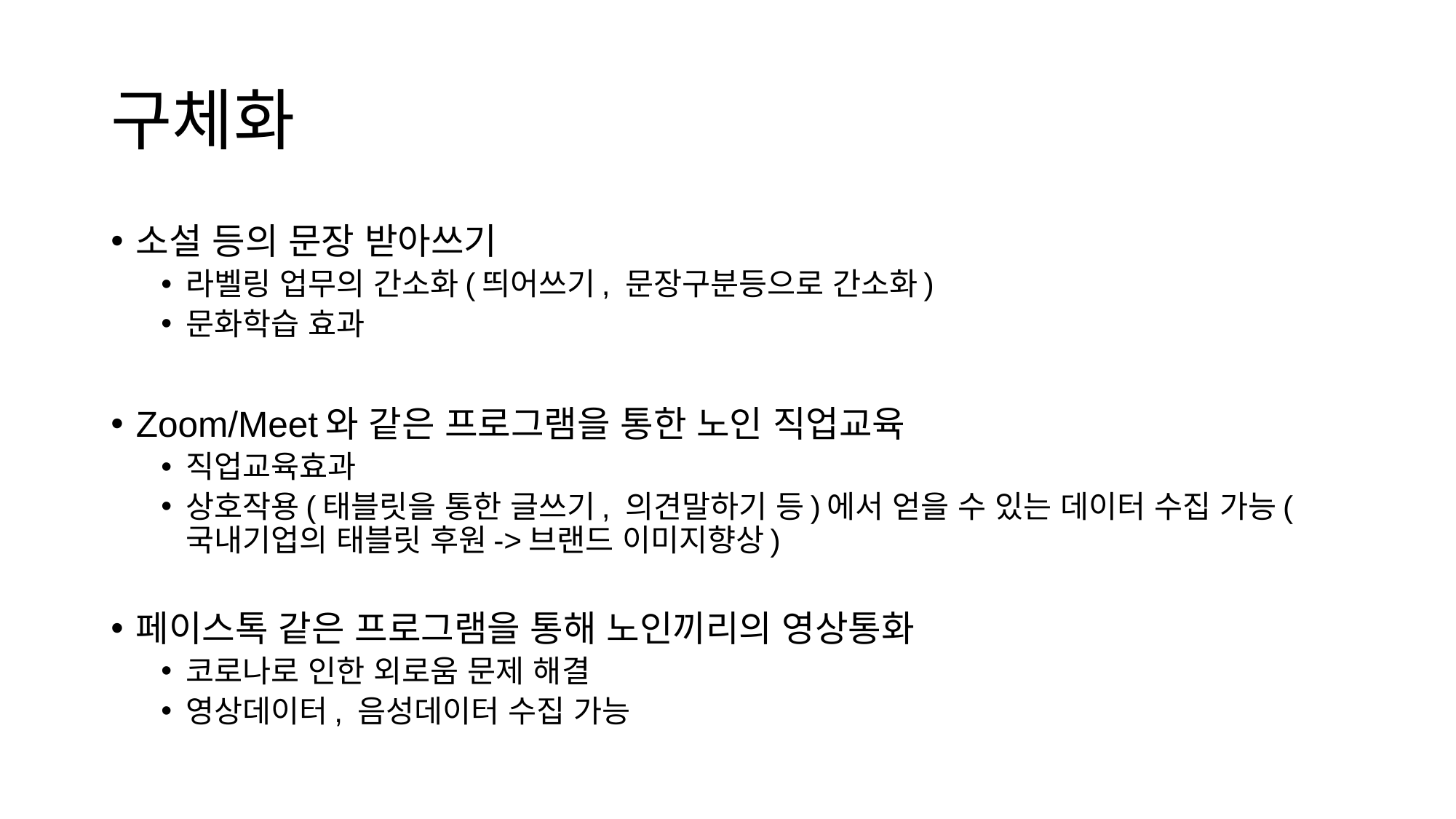

# 구체화
소설 등의 문장 받아쓰기
라벨링 업무의 간소화(띄어쓰기, 문장구분등으로 간소화)
문화학습 효과

Zoom/Meet와 같은 프로그램을 통한 노인 직업교육
직업교육효과
상호작용(태블릿을 통한 글쓰기, 의견말하기 등)에서 얻을 수 있는 데이터 수집 가능(국내기업의 태블릿 후원->브랜드 이미지향상)

페이스톡 같은 프로그램을 통해 노인끼리의 영상통화
코로나로 인한 외로움 문제 해결
영상데이터, 음성데이터 수집 가능